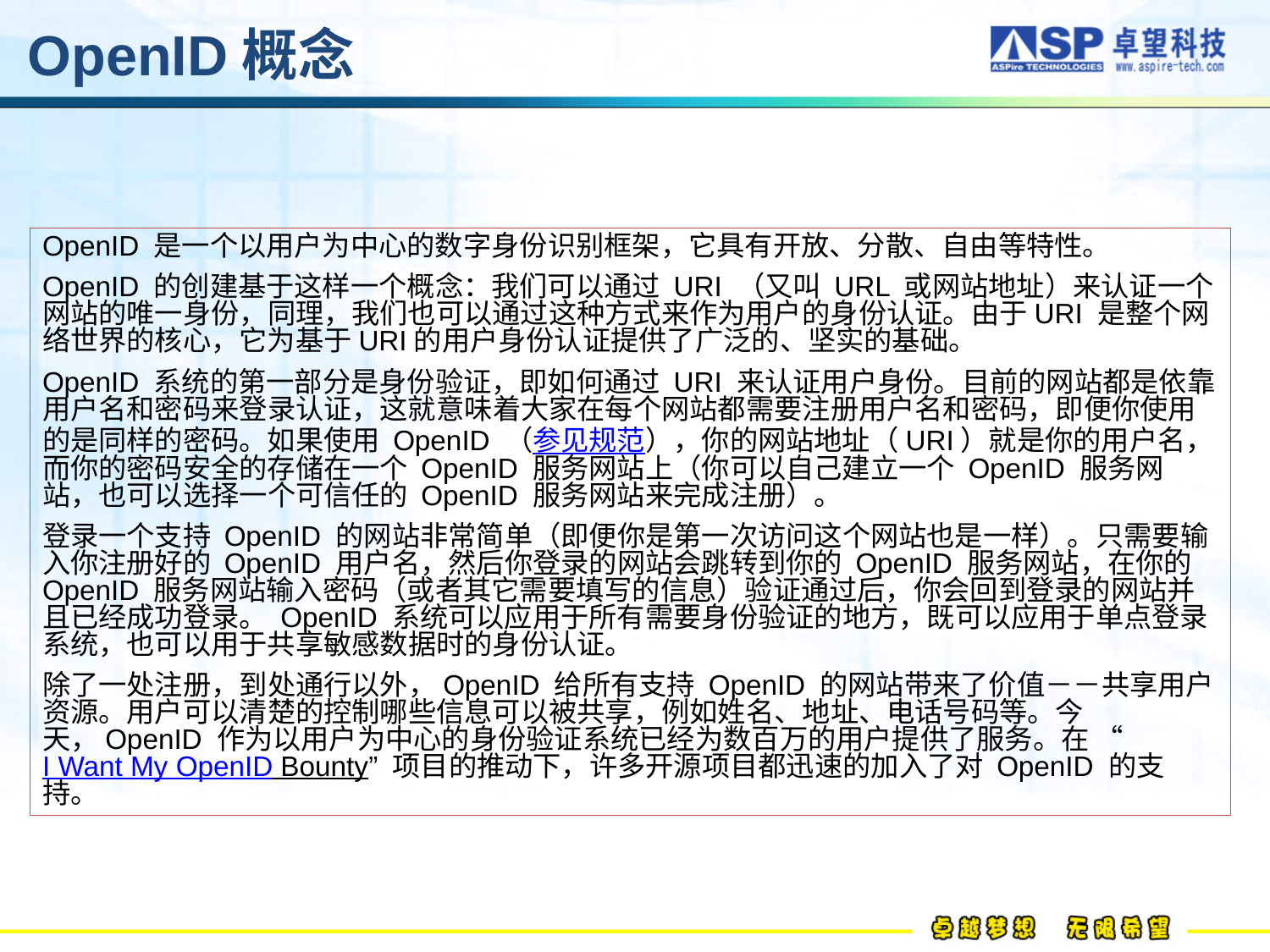

# OpenID概念
OpenID 是一个以用户为中心的数字身份识别框架，它具有开放、分散、自由等特性。
OpenID 的创建基于这样一个概念：我们可以通过 URI （又叫 URL 或网站地址）来认证一个网站的唯一身份，同理，我们也可以通过这种方式来作为用户的身份认证。由于URI 是整个网络世界的核心，它为基于URI的用户身份认证提供了广泛的、坚实的基础。
OpenID 系统的第一部分是身份验证，即如何通过 URI 来认证用户身份。目前的网站都是依靠用户名和密码来登录认证，这就意味着大家在每个网站都需要注册用户名和密码，即便你使用的是同样的密码。如果使用 OpenID （参见规范），你的网站地址（URI）就是你的用户名，而你的密码安全的存储在一个 OpenID 服务网站上（你可以自己建立一个 OpenID 服务网站，也可以选择一个可信任的 OpenID 服务网站来完成注册）。
登录一个支持 OpenID 的网站非常简单（即便你是第一次访问这个网站也是一样）。只需要输入你注册好的 OpenID 用户名，然后你登录的网站会跳转到你的 OpenID 服务网站，在你的 OpenID 服务网站输入密码（或者其它需要填写的信息）验证通过后，你会回到登录的网站并且已经成功登录。 OpenID 系统可以应用于所有需要身份验证的地方，既可以应用于单点登录系统，也可以用于共享敏感数据时的身份认证。
除了一处注册，到处通行以外，OpenID 给所有支持 OpenID 的网站带来了价值－－共享用户资源。用户可以清楚的控制哪些信息可以被共享，例如姓名、地址、电话号码等。今天，OpenID 作为以用户为中心的身份验证系统已经为数百万的用户提供了服务。在 “I Want My OpenID Bounty” 项目的推动下，许多开源项目都迅速的加入了对 OpenID 的支持。